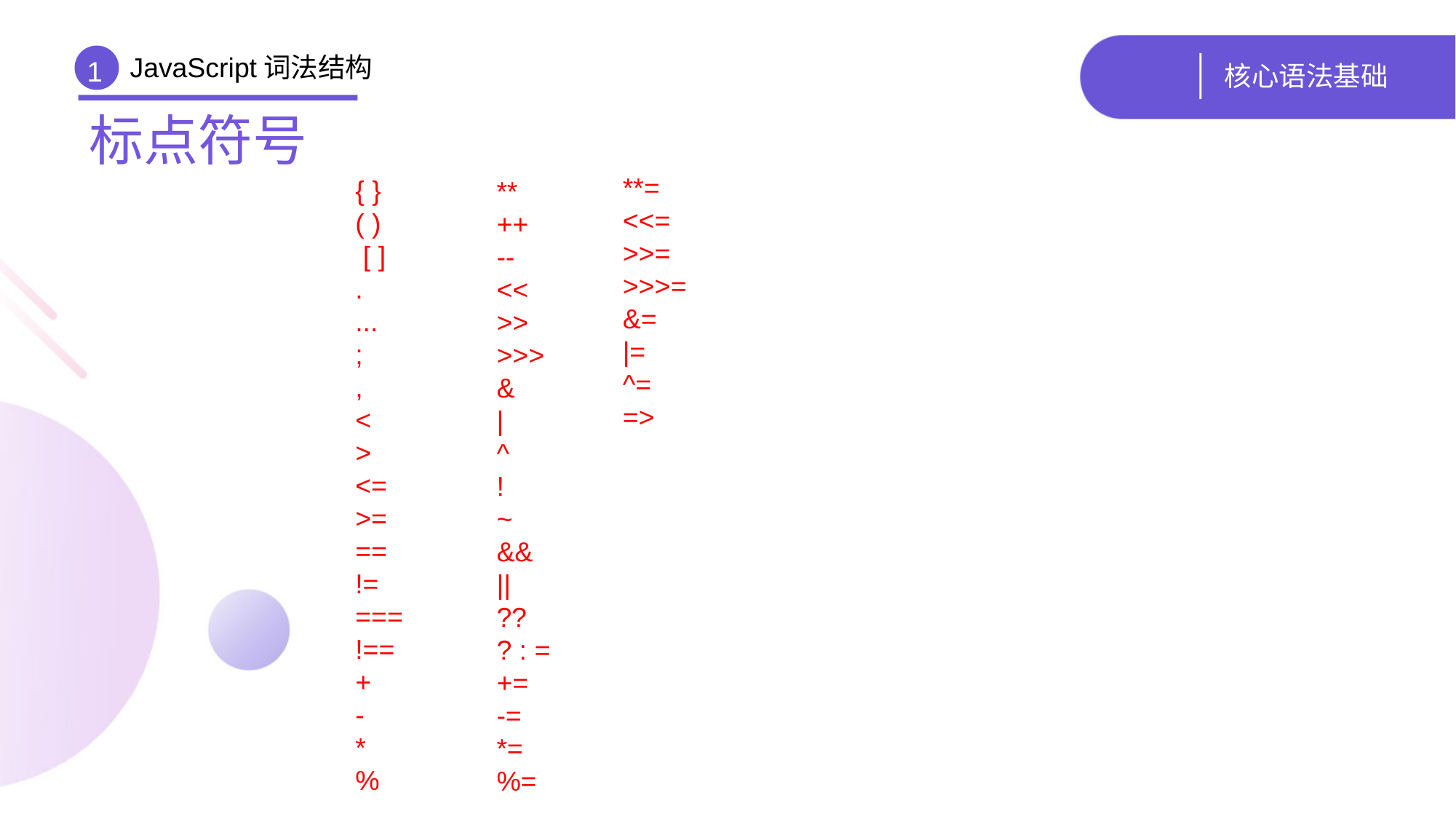

JavaScript词法结构
# 核心语法基础
1
标点符号
**=
<<=
>>=
>>>=
&=
|=
^=
=>
{ }
( )
 [ ]
.
...
;
,
<
>
<=
>=
==
!=
===
!==
+
-
*
%
**
++
--
<<
>>
>>>
&
|
^
!
~
&&
||
??
? : =
+=
-=
*=
%=